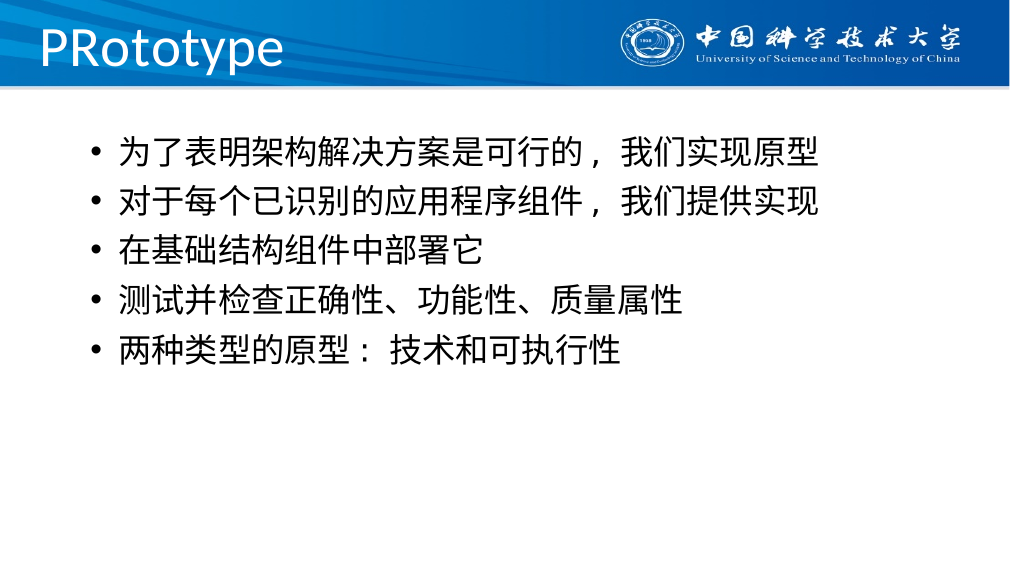

# PRototype
为了表明架构解决方案是可行的, 我们实现原型
对于每个已识别的应用程序组件, 我们提供实现
在基础结构组件中部署它
测试并检查正确性、功能性、质量属性
两种类型的原型: 技术和可执行性